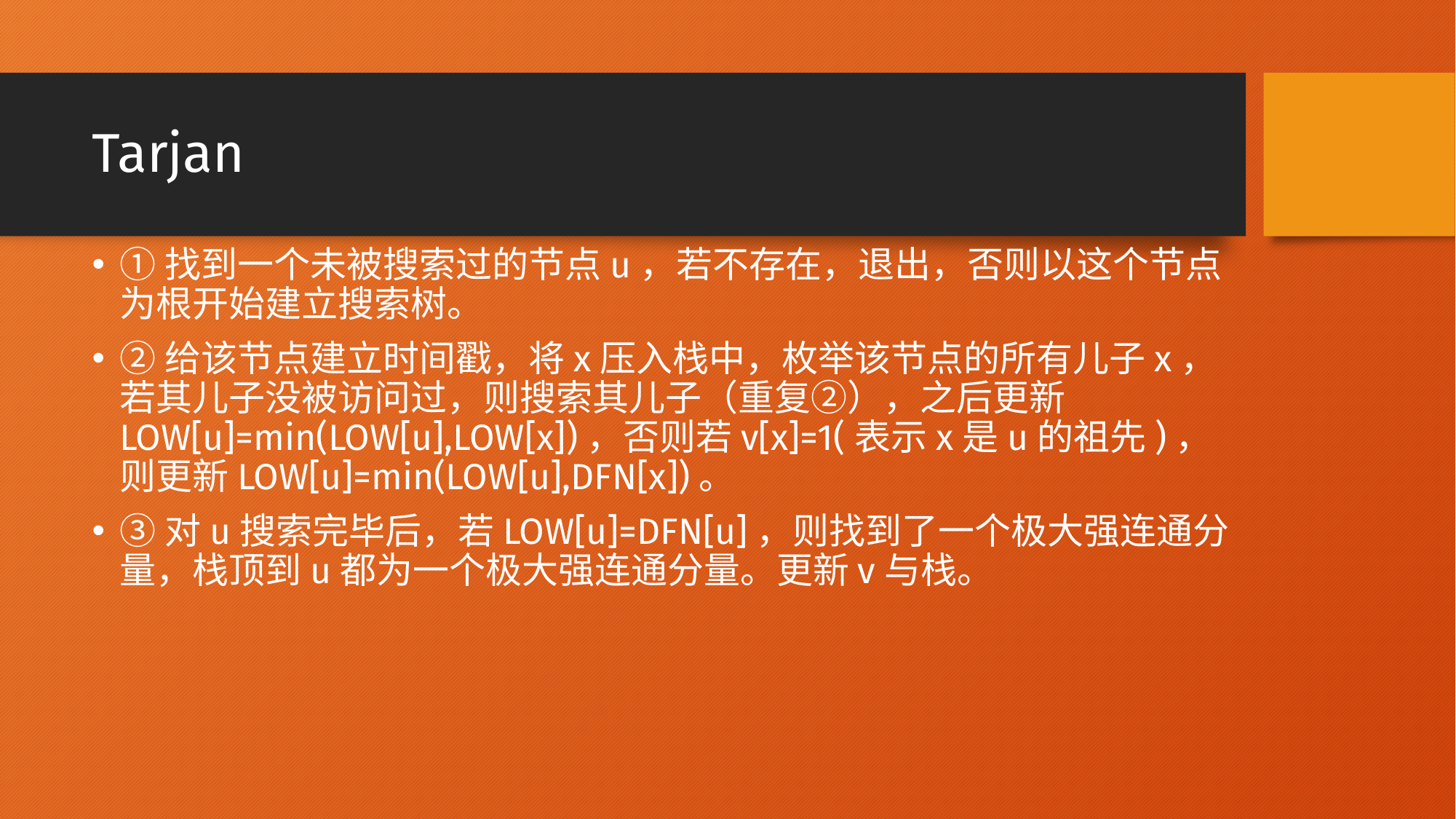

# Tarjan
①找到一个未被搜索过的节点u，若不存在，退出，否则以这个节点为根开始建立搜索树。
②给该节点建立时间戳，将x压入栈中，枚举该节点的所有儿子x，若其儿子没被访问过，则搜索其儿子（重复②），之后更新LOW[u]=min(LOW[u],LOW[x])，否则若v[x]=1(表示x是u的祖先)，则更新LOW[u]=min(LOW[u],DFN[x])。
③对u搜索完毕后，若LOW[u]=DFN[u]，则找到了一个极大强连通分量，栈顶到u都为一个极大强连通分量。更新v与栈。